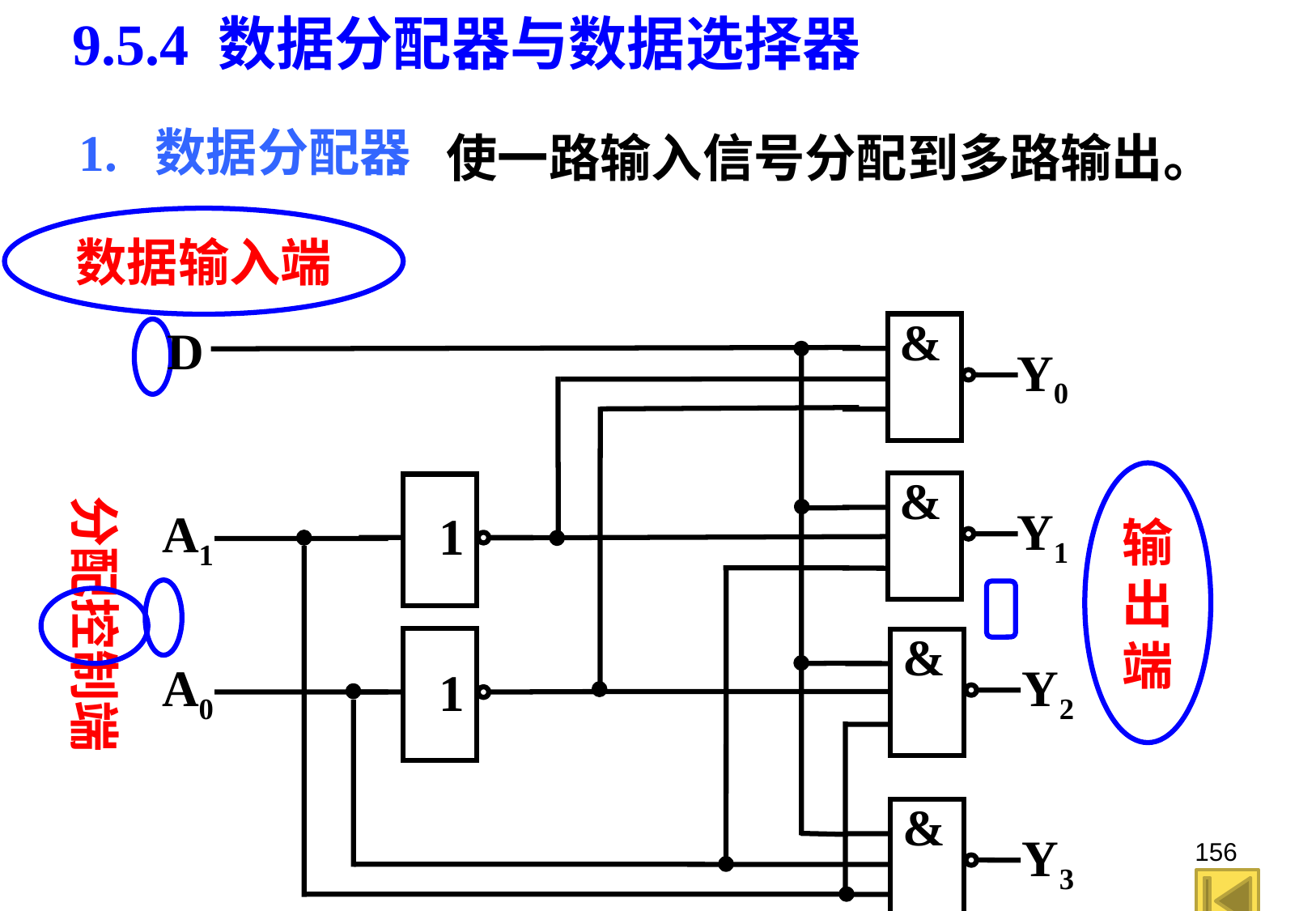

9.5.4 数据分配器与数据选择器
1.  数据分配器
使一路输入信号分配到多路输出。
数据输入端

&
D

Y0

&

Y1
A1
1

&

A0
Y2
1

&

Y3

输出端

分配控制端

156